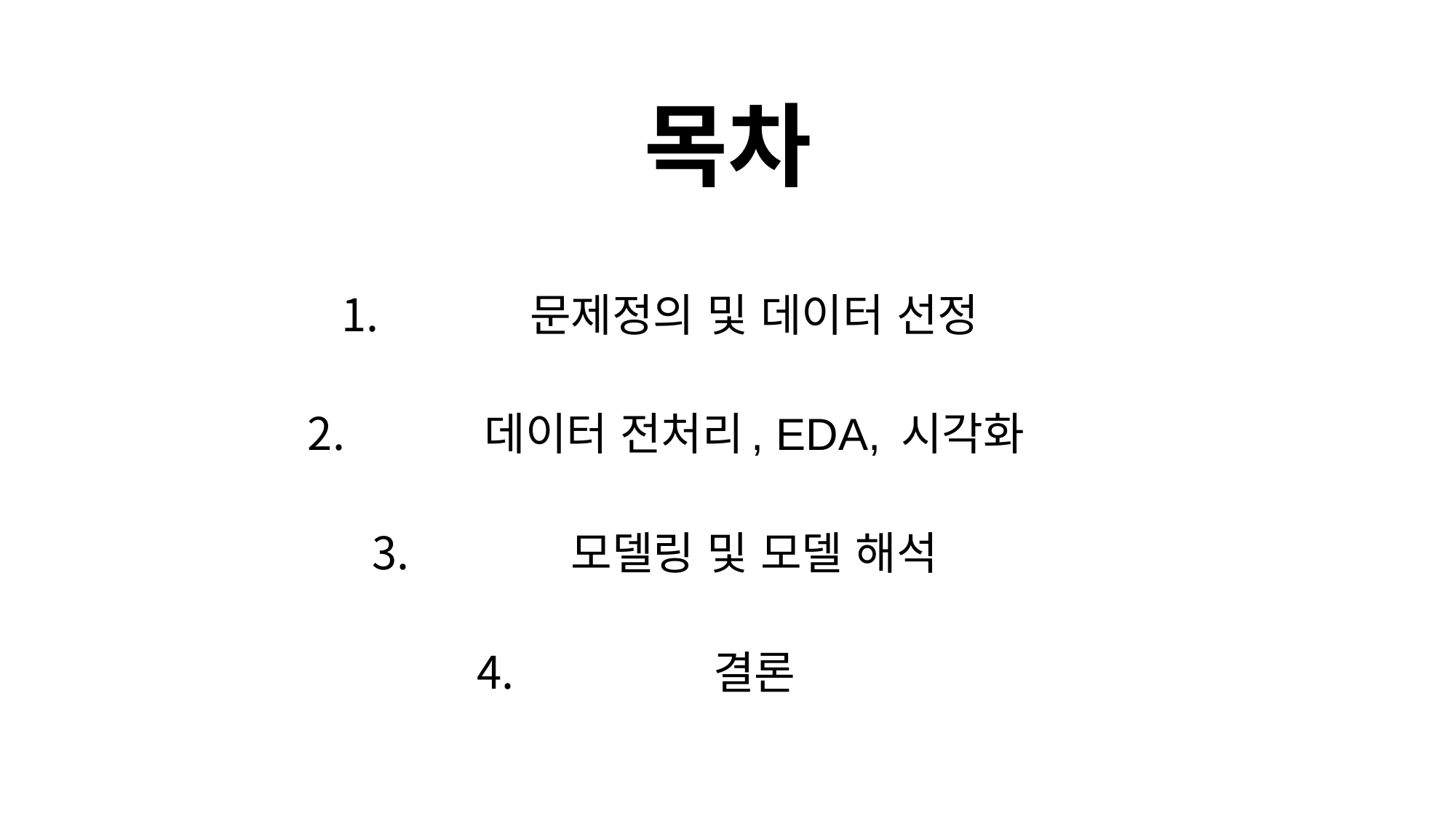

# 목차
문제정의 및 데이터 선정

데이터 전처리, EDA, 시각화

모델링 및 모델 해석

결론